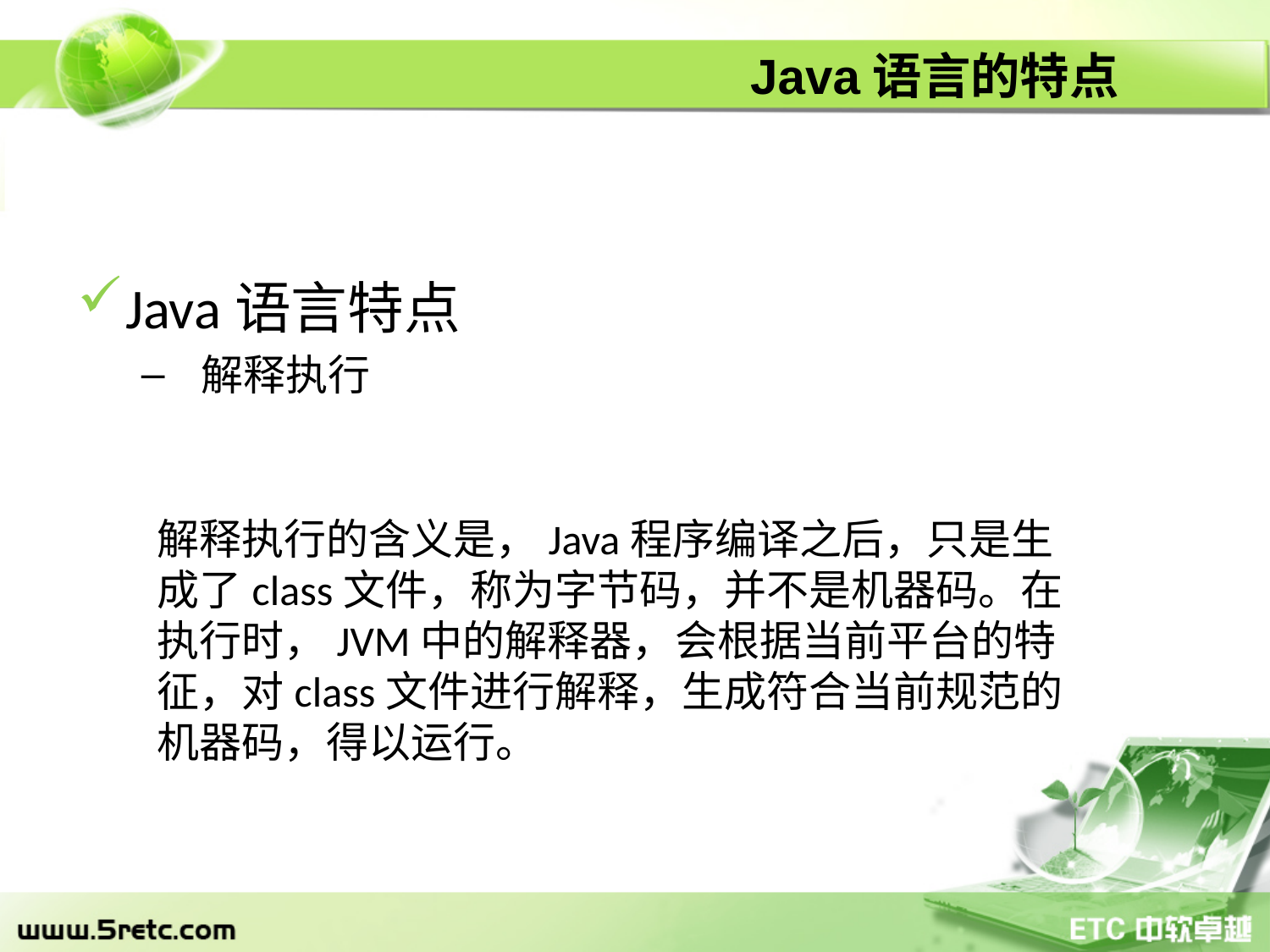

# Java语言的特点
Java语言特点
 解释执行

解释执行的含义是，Java程序编译之后，只是生成了class文件，称为字节码，并不是机器码。在执行时，JVM中的解释器，会根据当前平台的特征，对class文件进行解释，生成符合当前规范的机器码，得以运行。